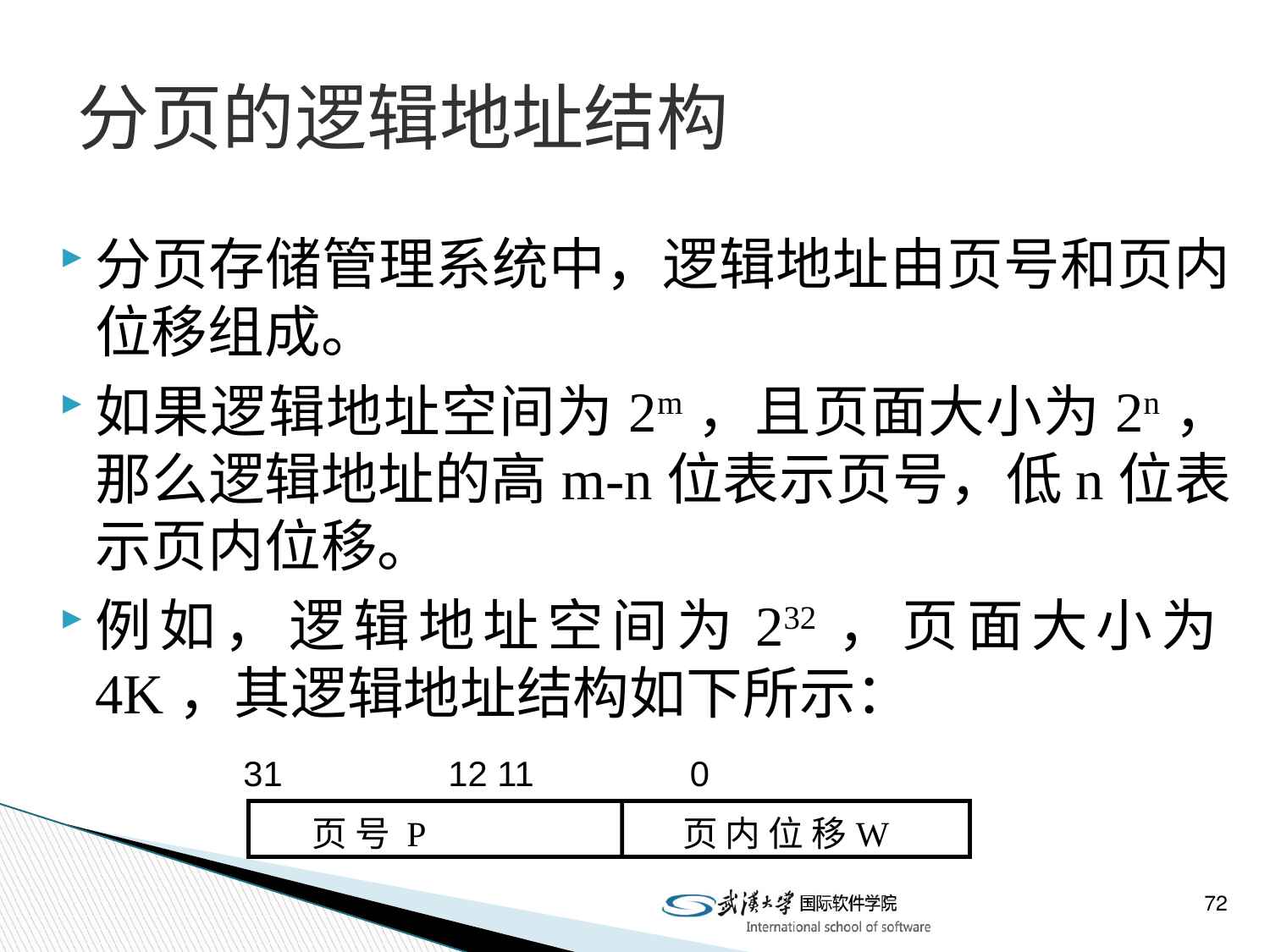

# 分页的逻辑地址结构
分页存储管理系统中，逻辑地址由页号和页内位移组成。
如果逻辑地址空间为2m，且页面大小为2n，那么逻辑地址的高m-n位表示页号，低n位表示页内位移。
例如，逻辑地址空间为232，页面大小为4K，其逻辑地址结构如下所示：

31                 12 11                0
       页 号 P                            页 内 位 移W